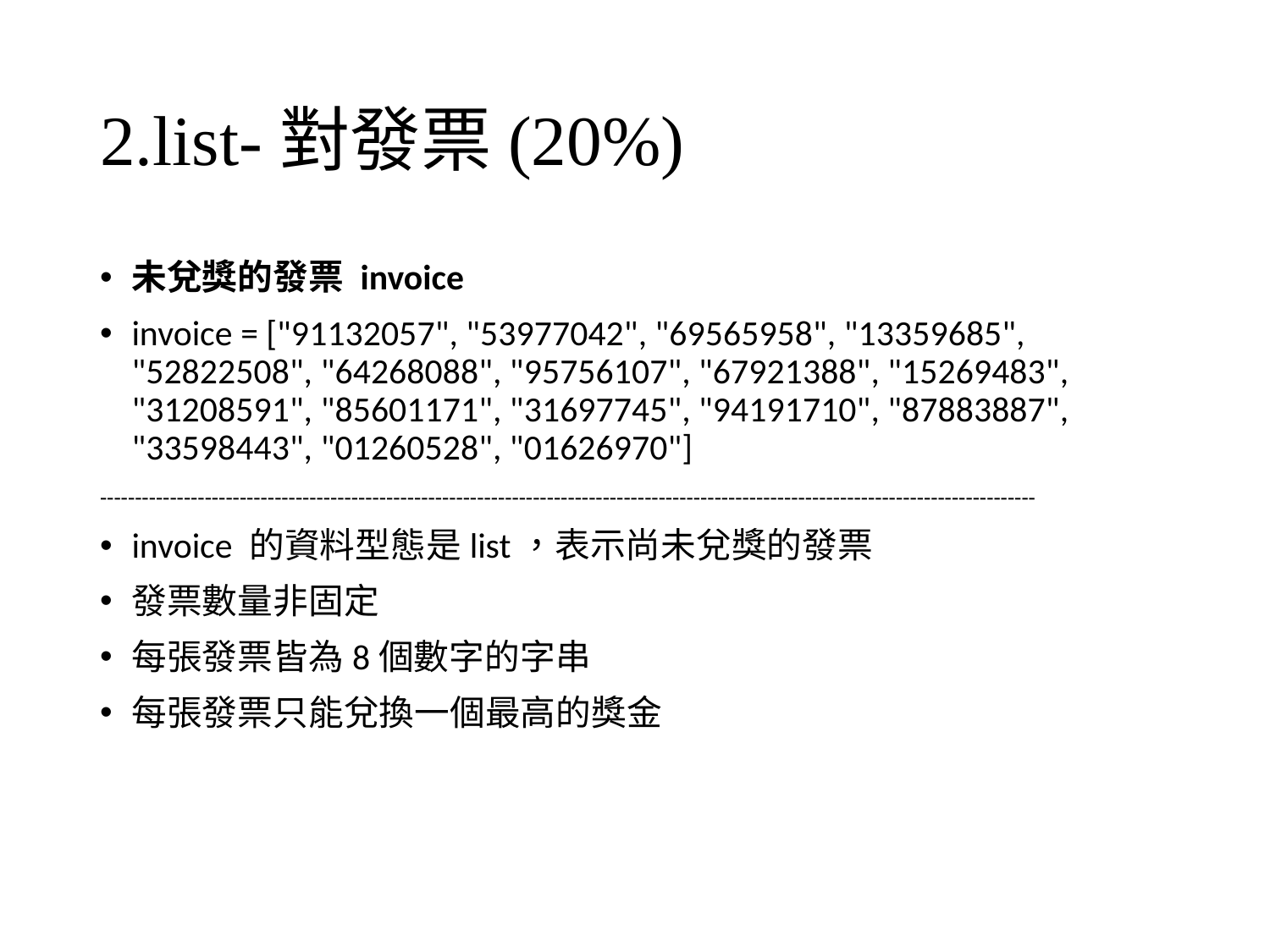

# 2.list-對發票(20%)
未兌獎的發票 invoice
invoice = ["91132057", "53977042", "69565958", "13359685", "52822508", "64268088", "95756107", "67921388", "15269483", "31208591", "85601171", "31697745", "94191710", "87883887", "33598443", "01260528", "01626970"]
--------------------------------------------------------------------------------------------------------------------------------------
invoice 的資料型態是list，表示尚未兌獎的發票
發票數量非固定
每張發票皆為8個數字的字串
每張發票只能兌換一個最高的獎金